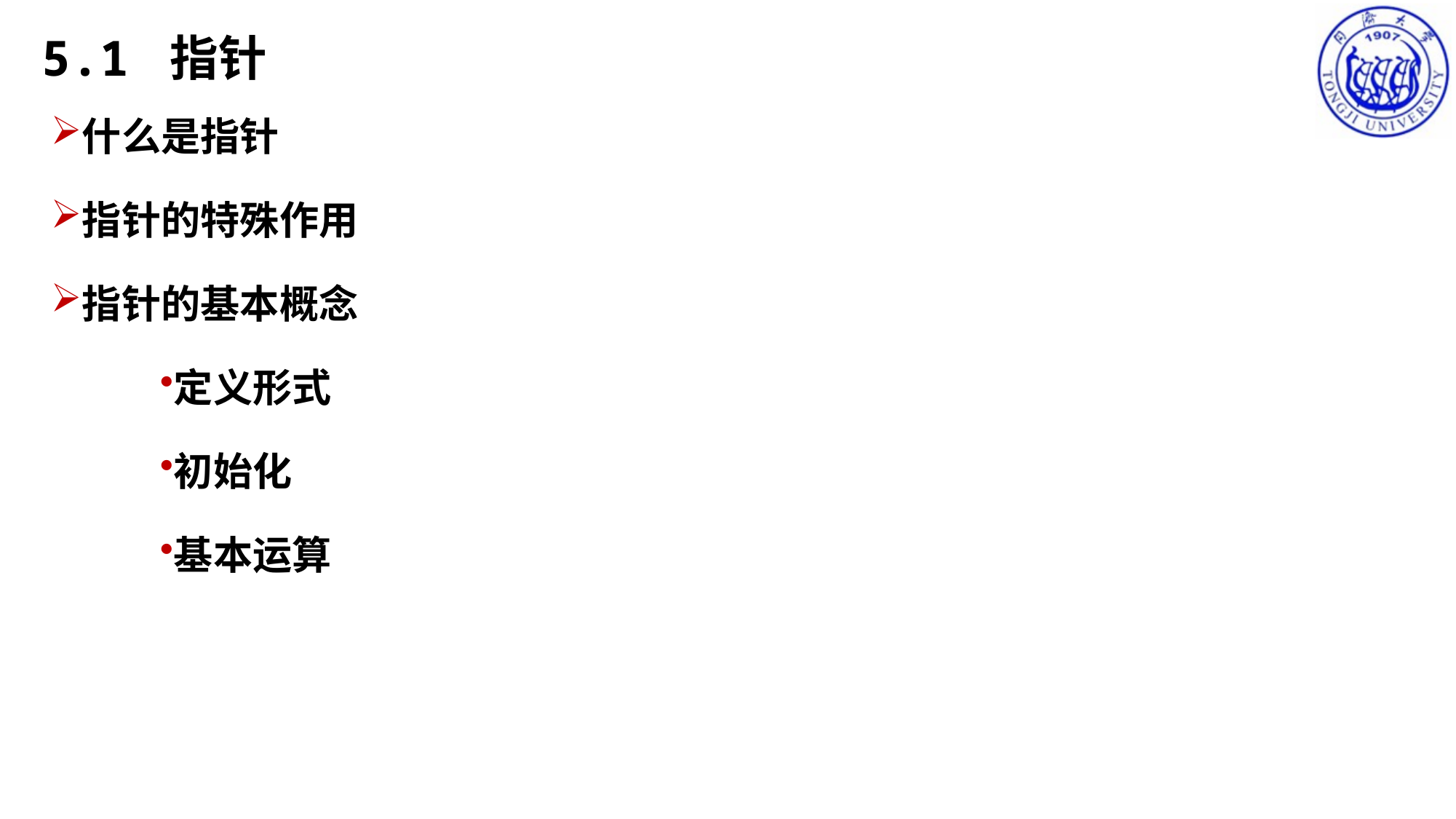

5.1 指针
什么是指针
指针的特殊作用
指针的基本概念
定义形式
初始化
基本运算